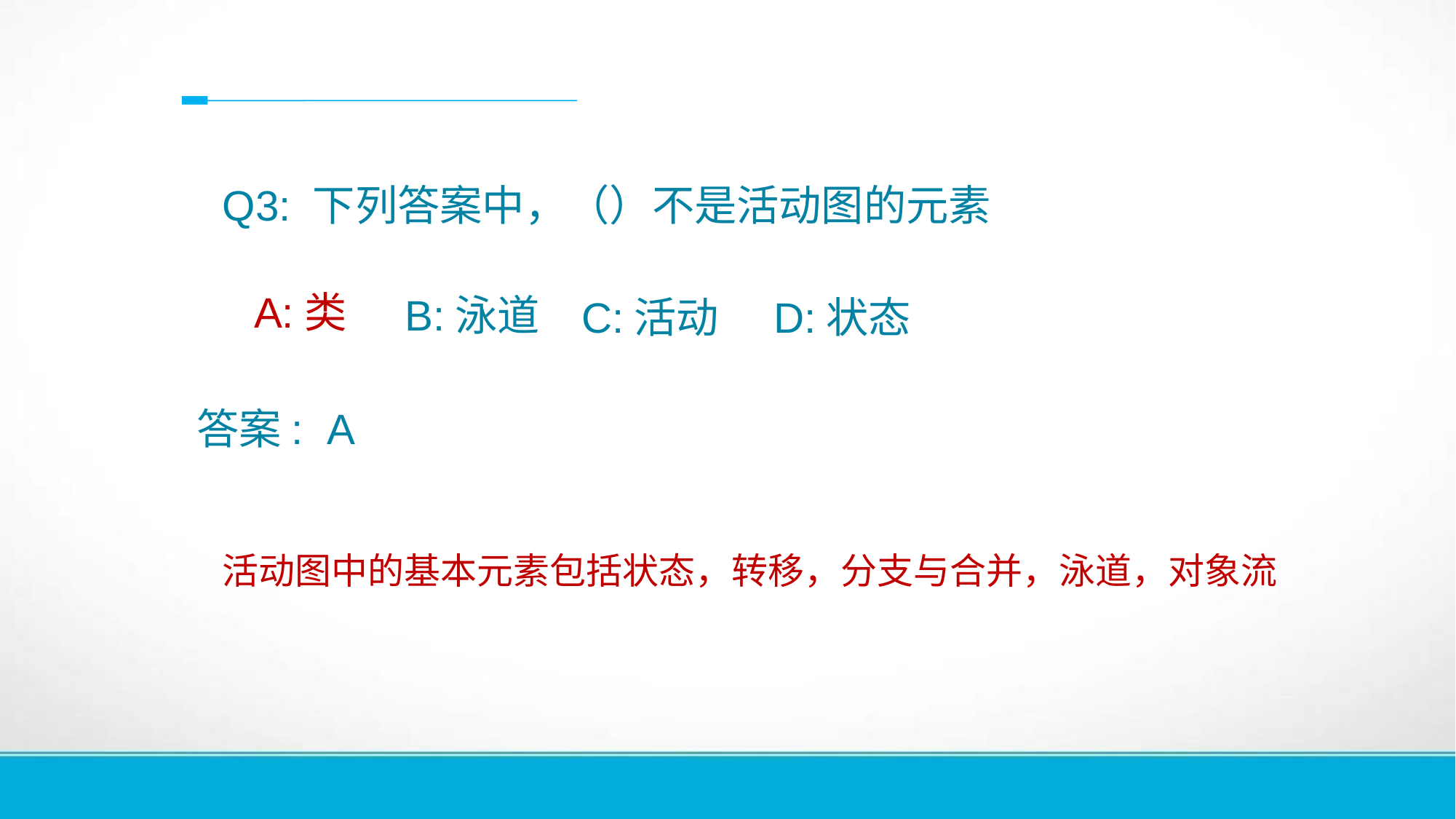

# Q3: 下列答案中，（）不是活动图的元素
A:类
B:泳道
C:活动
D:状态
答案:  A
活动图中的基本元素包括状态，转移，分支与合并，泳道，对象流